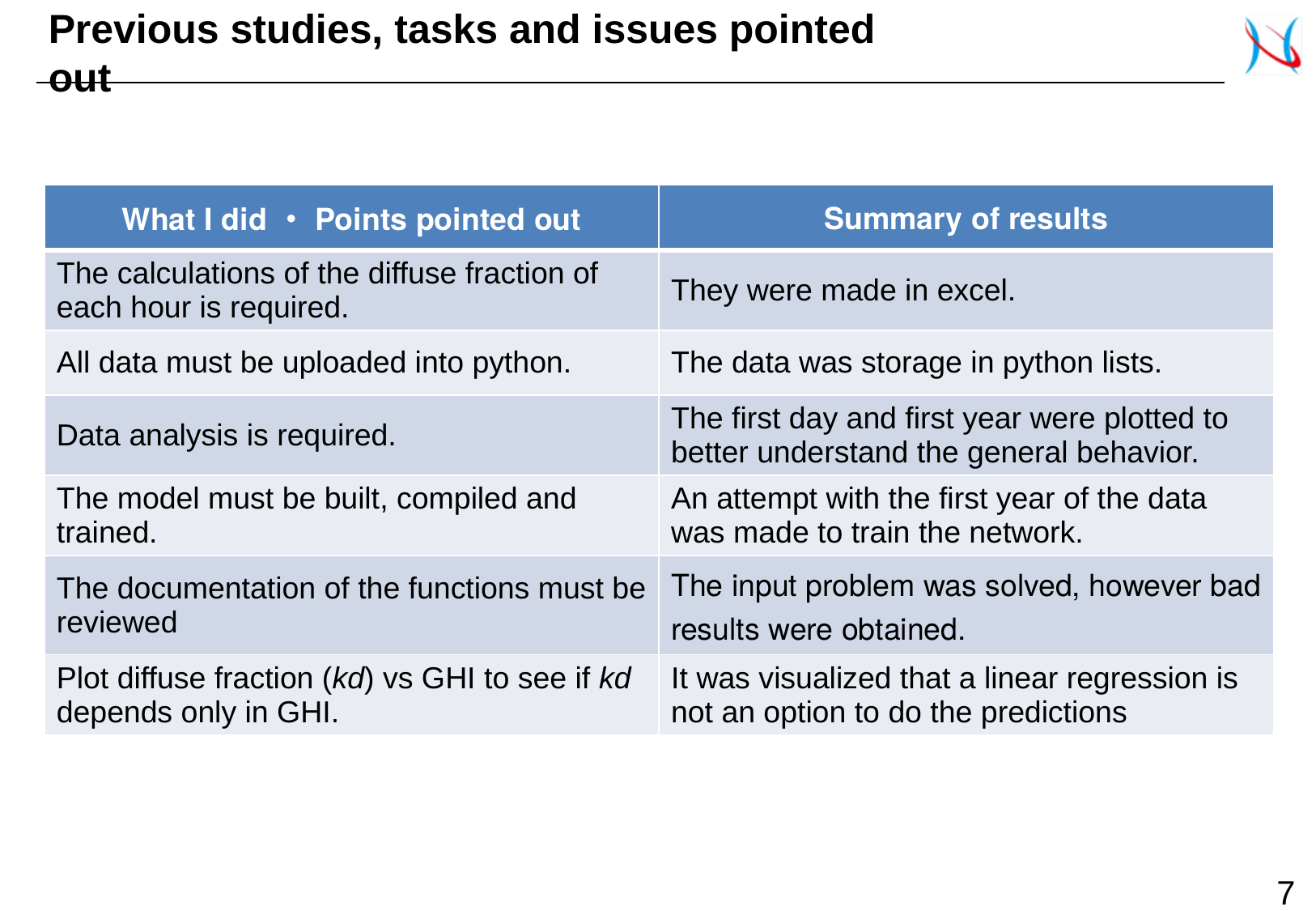

Previous studies, tasks and issues pointed out
| What I did・Points pointed out | Summary of results |
| --- | --- |
| The calculations of the diffuse fraction of each hour is required. | They were made in excel. |
| All data must be uploaded into python. | The data was storage in python lists. |
| Data analysis is required. | The first day and first year were plotted to better understand the general behavior. |
| The model must be built, compiled and trained. | An attempt with the first year of the data was made to train the network. |
| The documentation of the functions must be reviewed | The input problem was solved, however bad results were obtained. |
| Plot diffuse fraction (kd) vs GHI to see if kd depends only in GHI. | It was visualized that a linear regression is not an option to do the predictions |
7